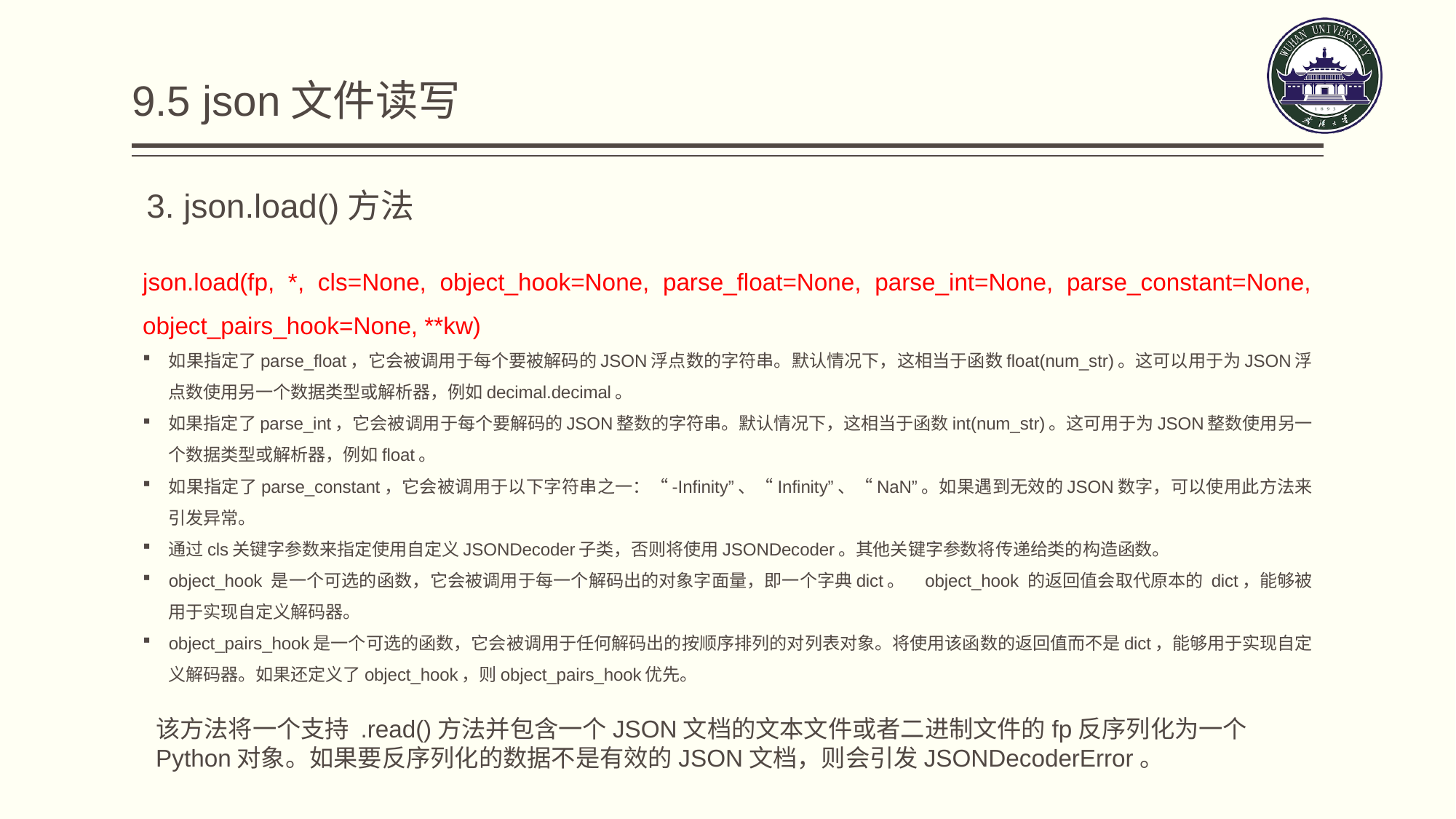

9.5 json文件读写
3. json.load()方法
json.load(fp, *, cls=None, object_hook=None, parse_float=None, parse_int=None, parse_constant=None, object_pairs_hook=None, **kw)
如果指定了parse_float，它会被调用于每个要被解码的JSON浮点数的字符串。默认情况下，这相当于函数float(num_str)。这可以用于为JSON浮点数使用另一个数据类型或解析器，例如decimal.decimal。
如果指定了parse_int，它会被调用于每个要解码的JSON整数的字符串。默认情况下，这相当于函数int(num_str)。这可用于为JSON整数使用另一个数据类型或解析器，例如float。
如果指定了parse_constant，它会被调用于以下字符串之一：“-Infinity”、“Infinity”、“NaN”。如果遇到无效的JSON数字，可以使用此方法来引发异常。
通过cls关键字参数来指定使用自定义JSONDecoder子类，否则将使用JSONDecoder。其他关键字参数将传递给类的构造函数。
object_hook 是一个可选的函数，它会被调用于每一个解码出的对象字面量，即一个字典dict。    object_hook 的返回值会取代原本的 dict，能够被用于实现自定义解码器。
object_pairs_hook是一个可选的函数，它会被调用于任何解码出的按顺序排列的对列表对象。将使用该函数的返回值而不是dict，能够用于实现自定义解码器。如果还定义了object_hook，则object_pairs_hook优先。

该方法将一个支持 .read()方法并包含一个JSON文档的文本文件或者二进制文件的fp反序列化为一个Python对象。如果要反序列化的数据不是有效的JSON文档，则会引发JSONDecoderError。